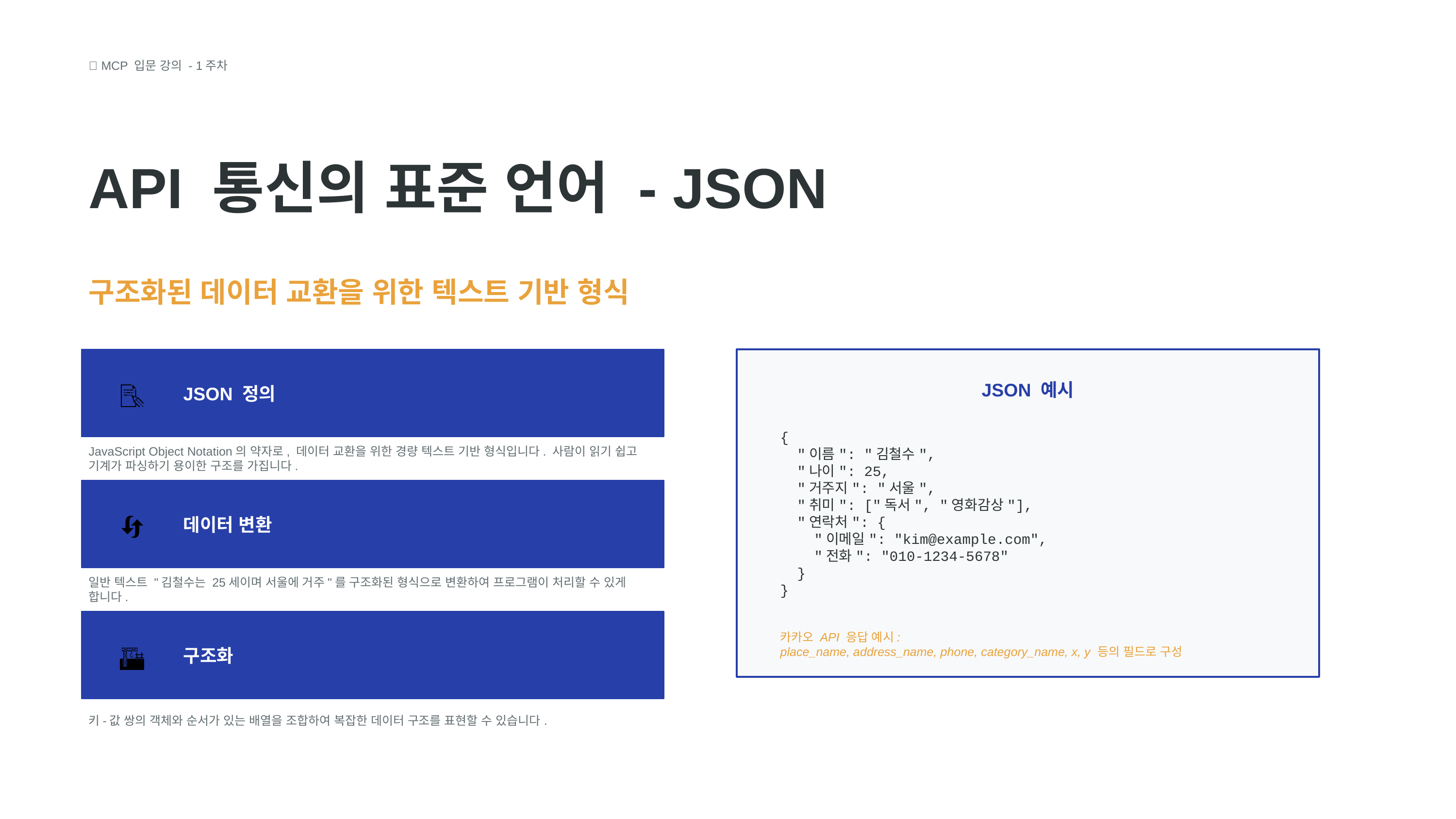

🧩 MCP 입문 강의 - 1주차
API 통신의 표준 언어 - JSON
구조화된 데이터 교환을 위한 텍스트 기반 형식

📝
JSON 정의
JSON 예시
{
  "이름": "김철수",
  "나이": 25,
  "거주지": "서울",
  "취미": ["독서", "영화감상"],
  "연락처": {
    "이메일": "kim@example.com",
    "전화": "010-1234-5678"
  }
}
JavaScript Object Notation의 약자로, 데이터 교환을 위한 경량 텍스트 기반 형식입니다. 사람이 읽기 쉽고 기계가 파싱하기 용이한 구조를 가집니다.

🔄
데이터 변환
일반 텍스트 "김철수는 25세이며 서울에 거주"를 구조화된 형식으로 변환하여 프로그램이 처리할 수 있게 합니다.

카카오 API 응답 예시:
place_name, address_name, phone, category_name, x, y 등의 필드로 구성
🏗️
구조화
키-값 쌍의 객체와 순서가 있는 배열을 조합하여 복잡한 데이터 구조를 표현할 수 있습니다.